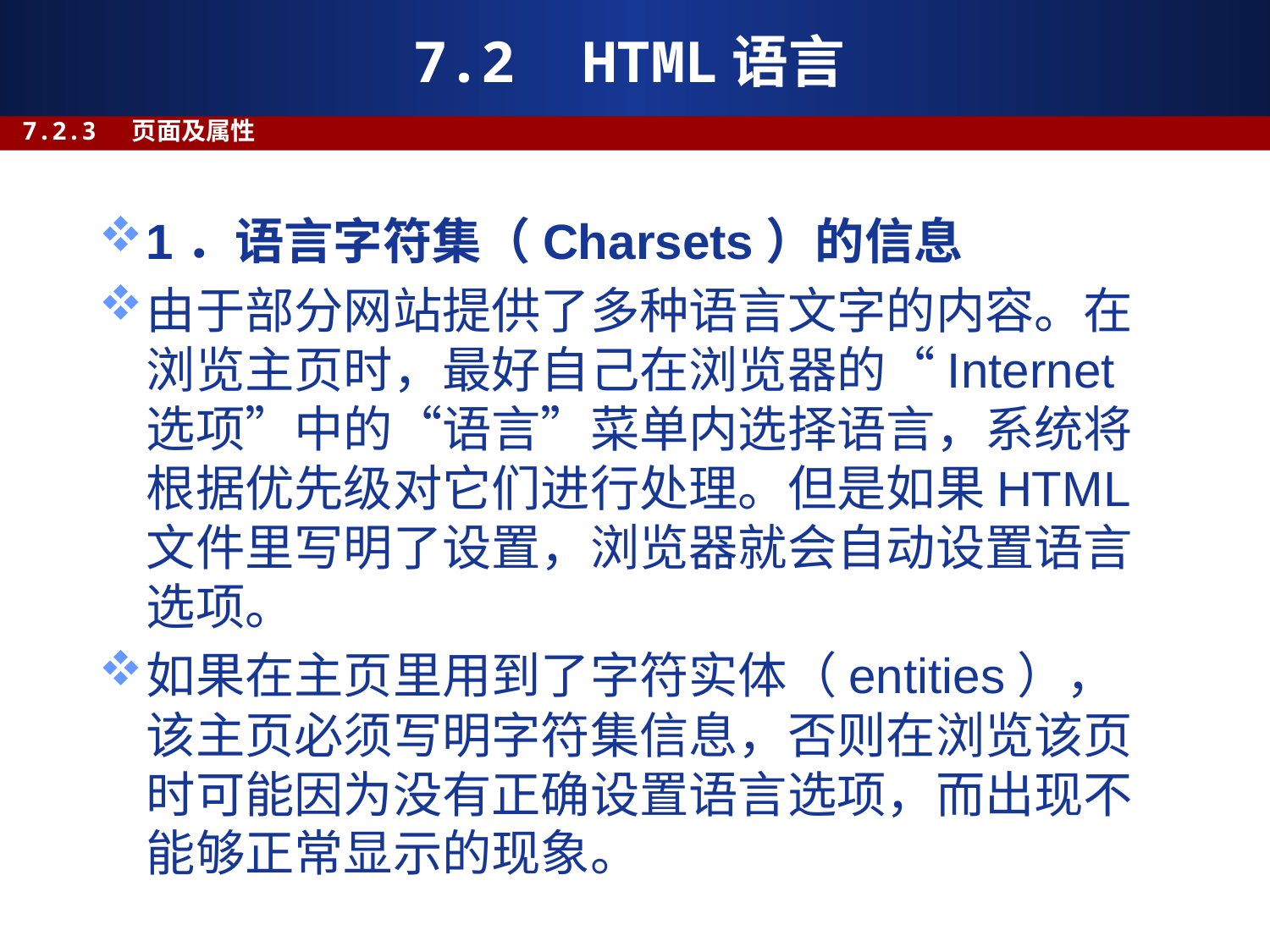

# 7.2  HTML语言
7.2.3  页面及属性
1．语言字符集（Charsets）的信息
由于部分网站提供了多种语言文字的内容。在浏览主页时，最好自己在浏览器的“Internet选项”中的“语言”菜单内选择语言，系统将根据优先级对它们进行处理。但是如果HTML文件里写明了设置，浏览器就会自动设置语言选项。
如果在主页里用到了字符实体（entities），该主页必须写明字符集信息，否则在浏览该页时可能因为没有正确设置语言选项，而出现不能够正常显示的现象。